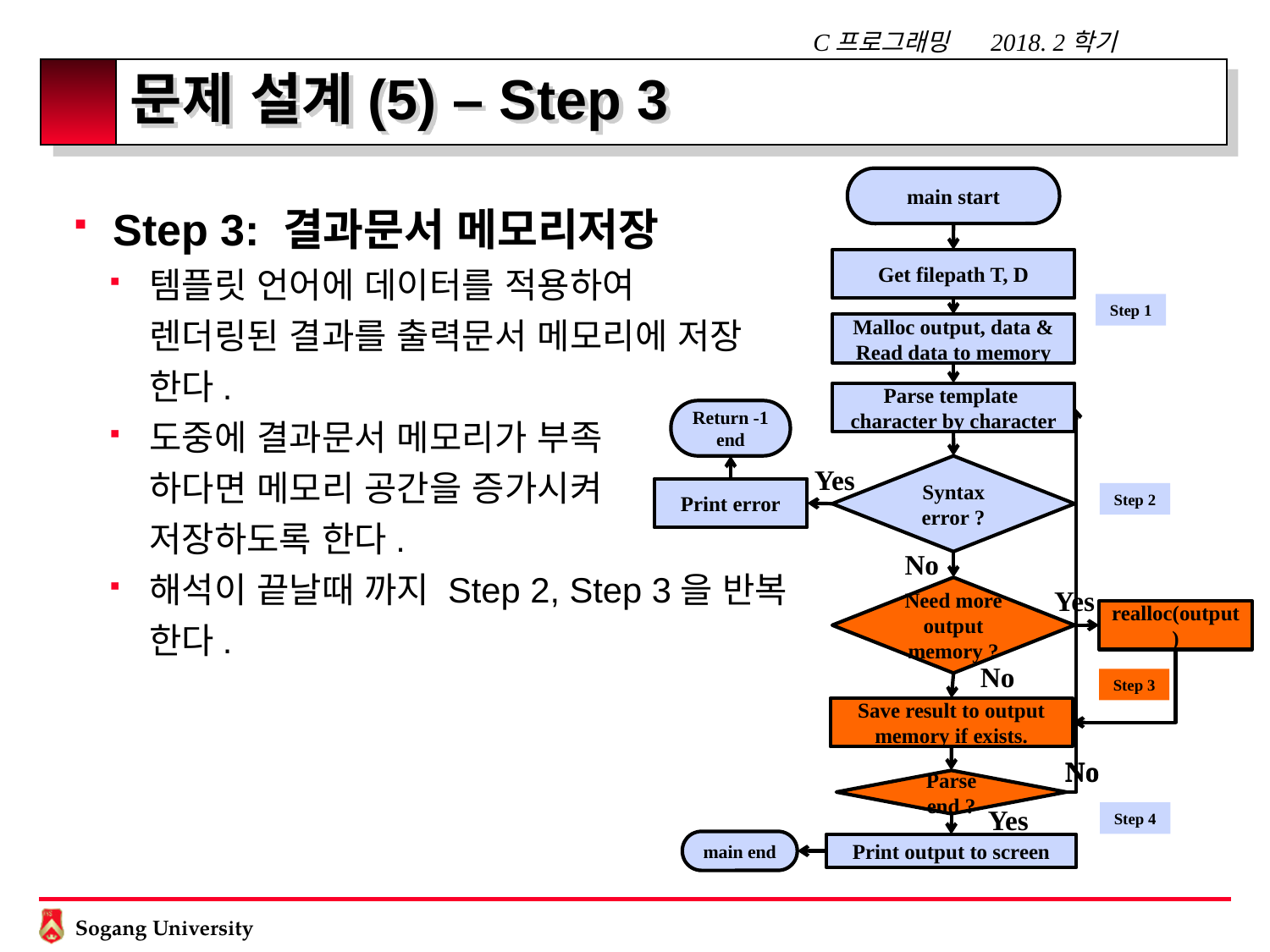

# 문제 설계(5) – Step 3
main start
Step 3: 결과문서 메모리저장
템플릿 언어에 데이터를 적용하여
렌더링된 결과를 출력문서 메모리에 저장
한다.
도중에 결과문서 메모리가 부족
하다면 메모리 공간을 증가시켜
저장하도록 한다.
해석이 끝날때 까지 Step 2, Step 3을 반복
한다.
Get filepath T, D
Step 1
Malloc output, data &
Read data to memory
Parse template
character by character
Return -1
end
Yes
Syntax error ?
Print error
Step 2
No
Yes
Need more output memory ?
realloc(output)
No
Step 3
Save result to output memory if exists.
No
No
Parse end ?
Yes
Step 4
main end
Print output to screen